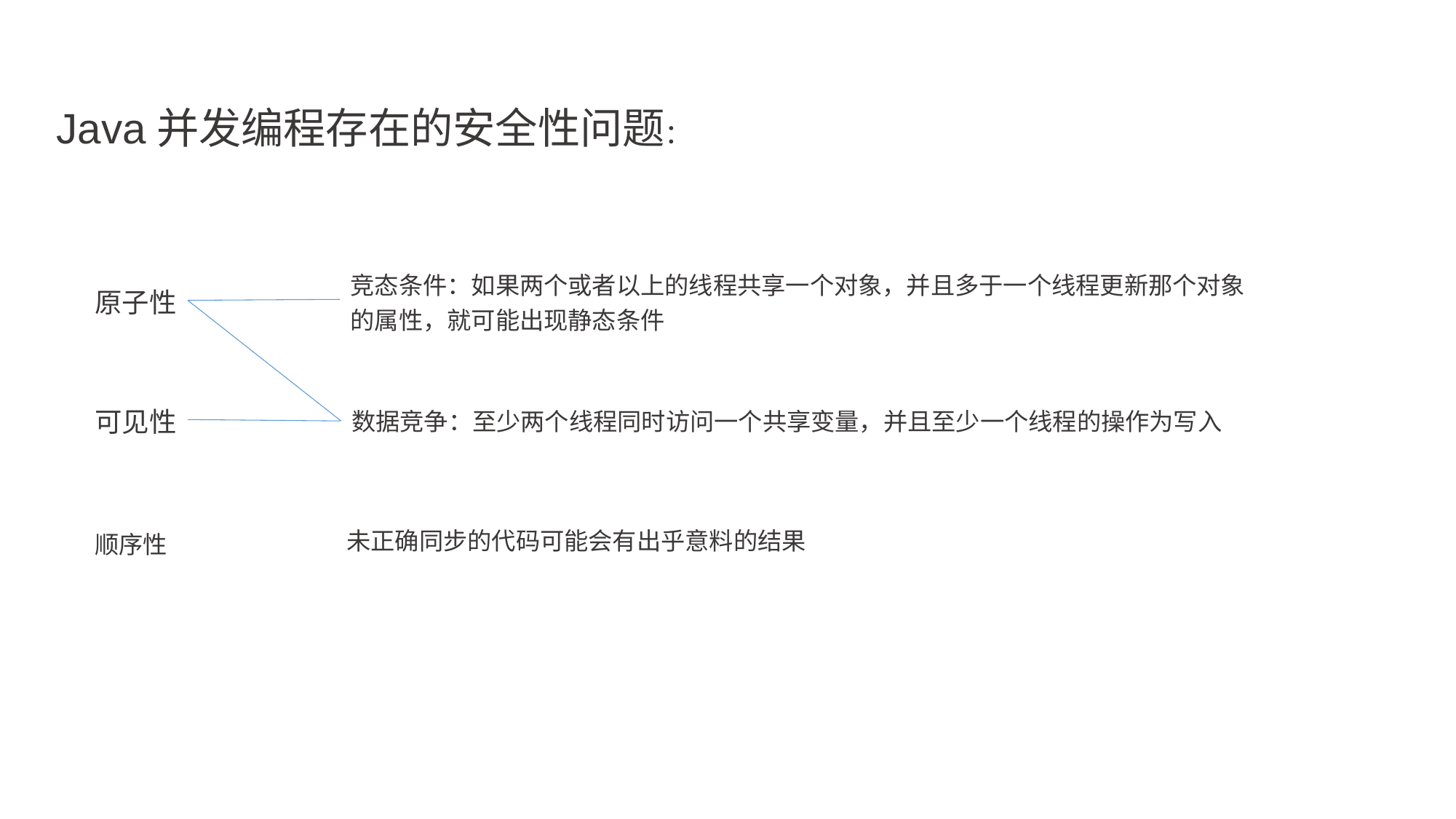

Java并发编程存在的安全性问题：

竞态条件：如果两个或者以上的线程共享一个对象，并且多于一个线程更新那个对象的属性，就可能出现静态条件
原子性
可见性
数据竞争：至少两个线程同时访问一个共享变量，并且至少一个线程的操作为写入
顺序性
未正确同步的代码可能会有出乎意料的结果